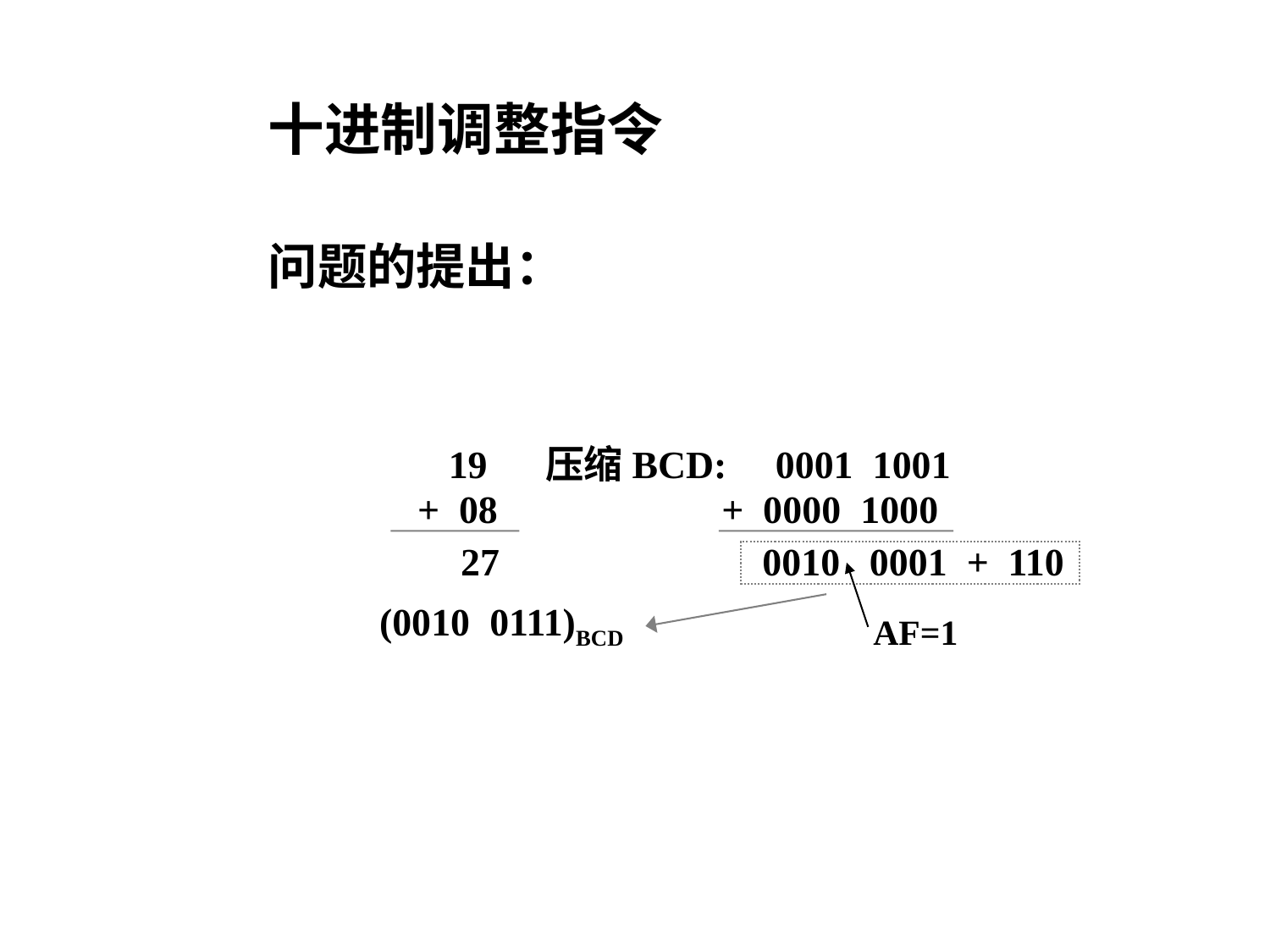

十进制调整指令
问题的提出：
19     压缩BCD:     0001  1001
         +  08                       +  0000  1000
        27                           0010   0001  +  110

    (0010  0111)BCD

AF=1